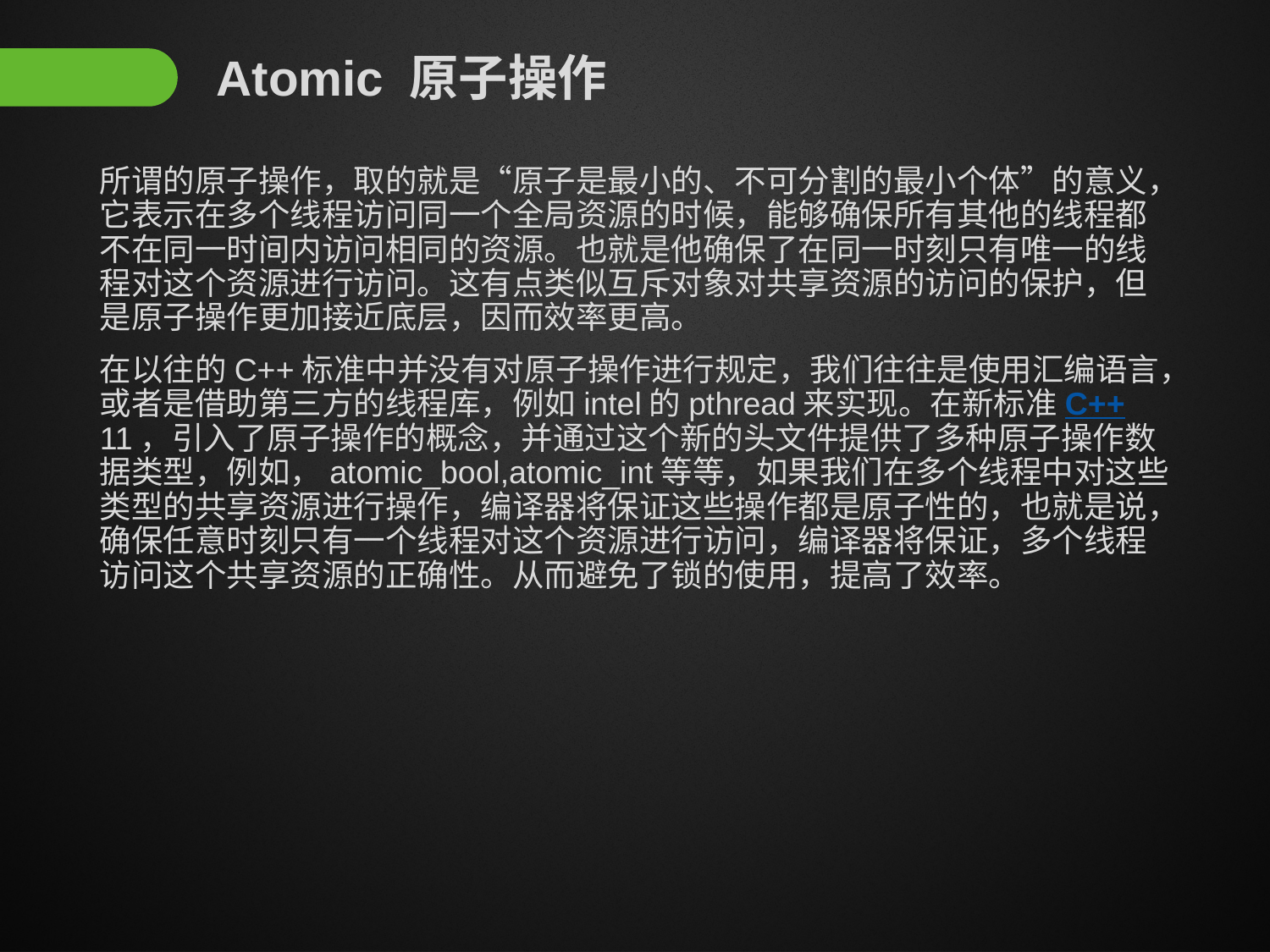

# Atomic 原子操作
所谓的原子操作，取的就是“原子是最小的、不可分割的最小个体”的意义，它表示在多个线程访问同一个全局资源的时候，能够确保所有其他的线程都不在同一时间内访问相同的资源。也就是他确保了在同一时刻只有唯一的线程对这个资源进行访问。这有点类似互斥对象对共享资源的访问的保护，但是原子操作更加接近底层，因而效率更高。
在以往的C++标准中并没有对原子操作进行规定，我们往往是使用汇编语言，或者是借助第三方的线程库，例如intel的pthread来实现。在新标准C++11，引入了原子操作的概念，并通过这个新的头文件提供了多种原子操作数据类型，例如，atomic_bool,atomic_int等等，如果我们在多个线程中对这些类型的共享资源进行操作，编译器将保证这些操作都是原子性的，也就是说，确保任意时刻只有一个线程对这个资源进行访问，编译器将保证，多个线程访问这个共享资源的正确性。从而避免了锁的使用，提高了效率。